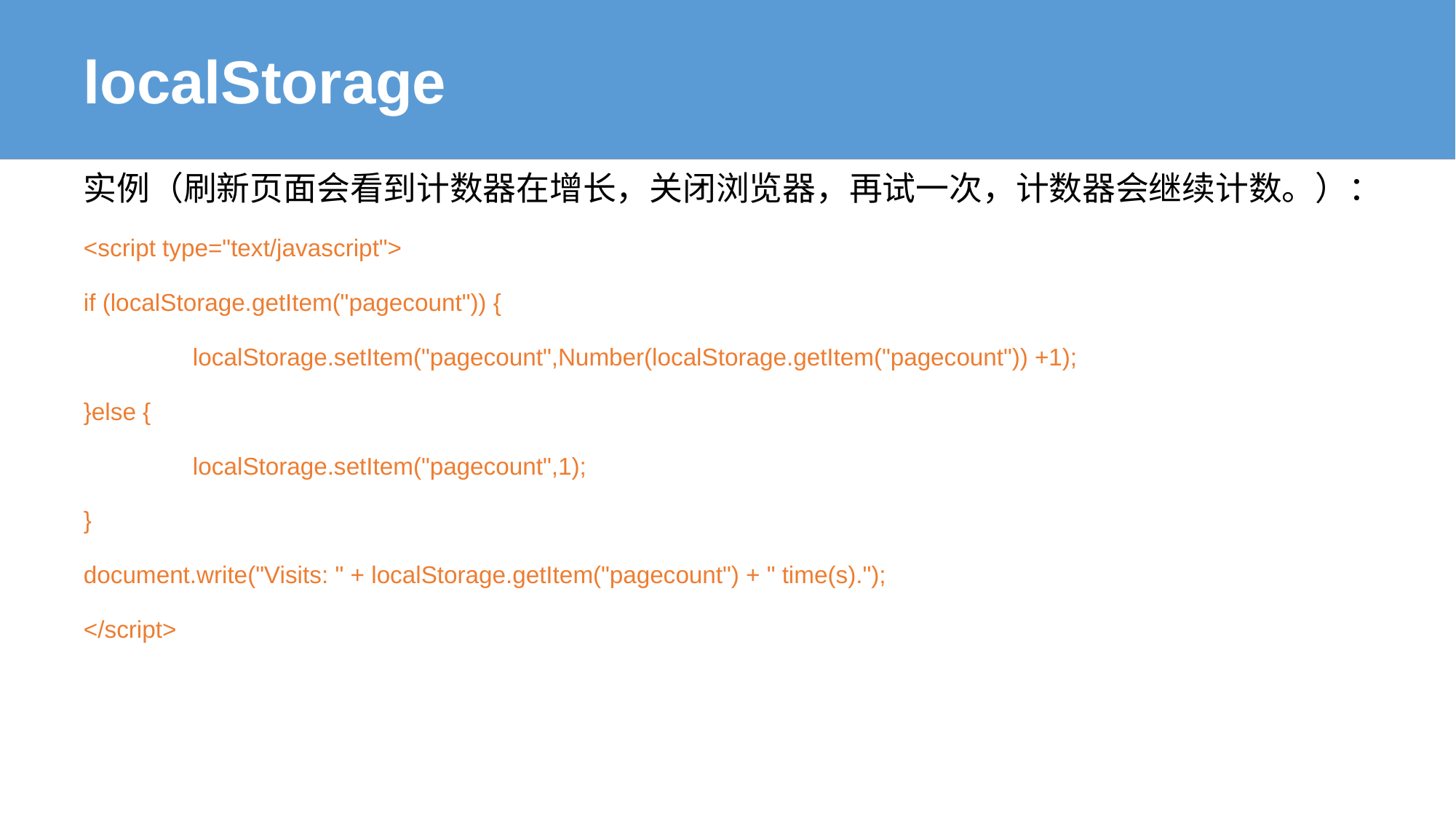

# localStorage
实例（刷新页面会看到计数器在增长，关闭浏览器，再试一次，计数器会继续计数。）：
<script type="text/javascript">
if (localStorage.getItem("pagecount")) {
	localStorage.setItem("pagecount",Number(localStorage.getItem("pagecount")) +1);
}else {
	localStorage.setItem("pagecount",1);
}
document.write("Visits: " + localStorage.getItem("pagecount") + " time(s).");
</script>